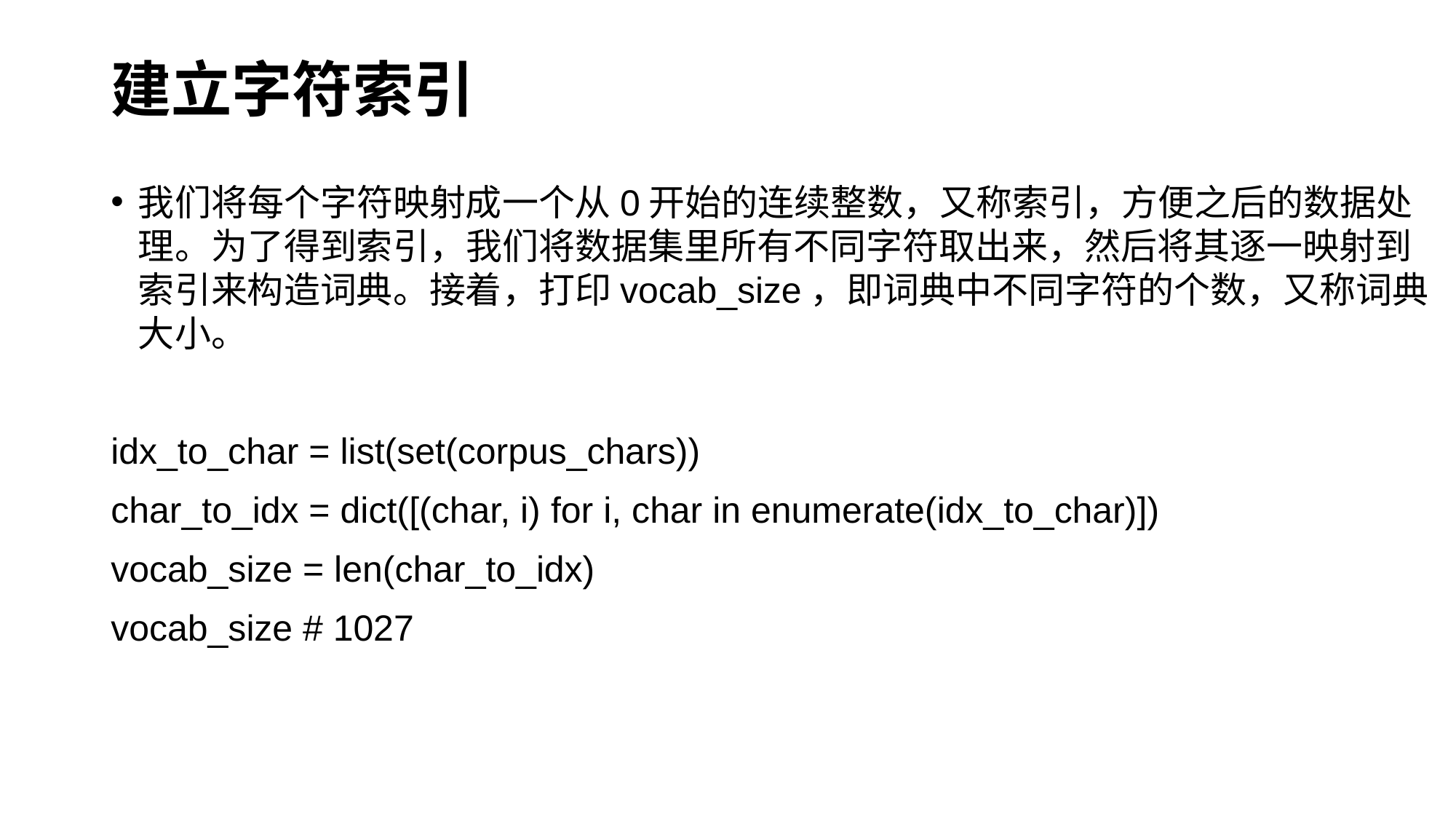

# 建立字符索引
我们将每个字符映射成一个从0开始的连续整数，又称索引，方便之后的数据处理。为了得到索引，我们将数据集里所有不同字符取出来，然后将其逐一映射到索引来构造词典。接着，打印vocab_size，即词典中不同字符的个数，又称词典大小。

idx_to_char = list(set(corpus_chars))
char_to_idx = dict([(char, i) for i, char in enumerate(idx_to_char)])
vocab_size = len(char_to_idx)
vocab_size # 1027